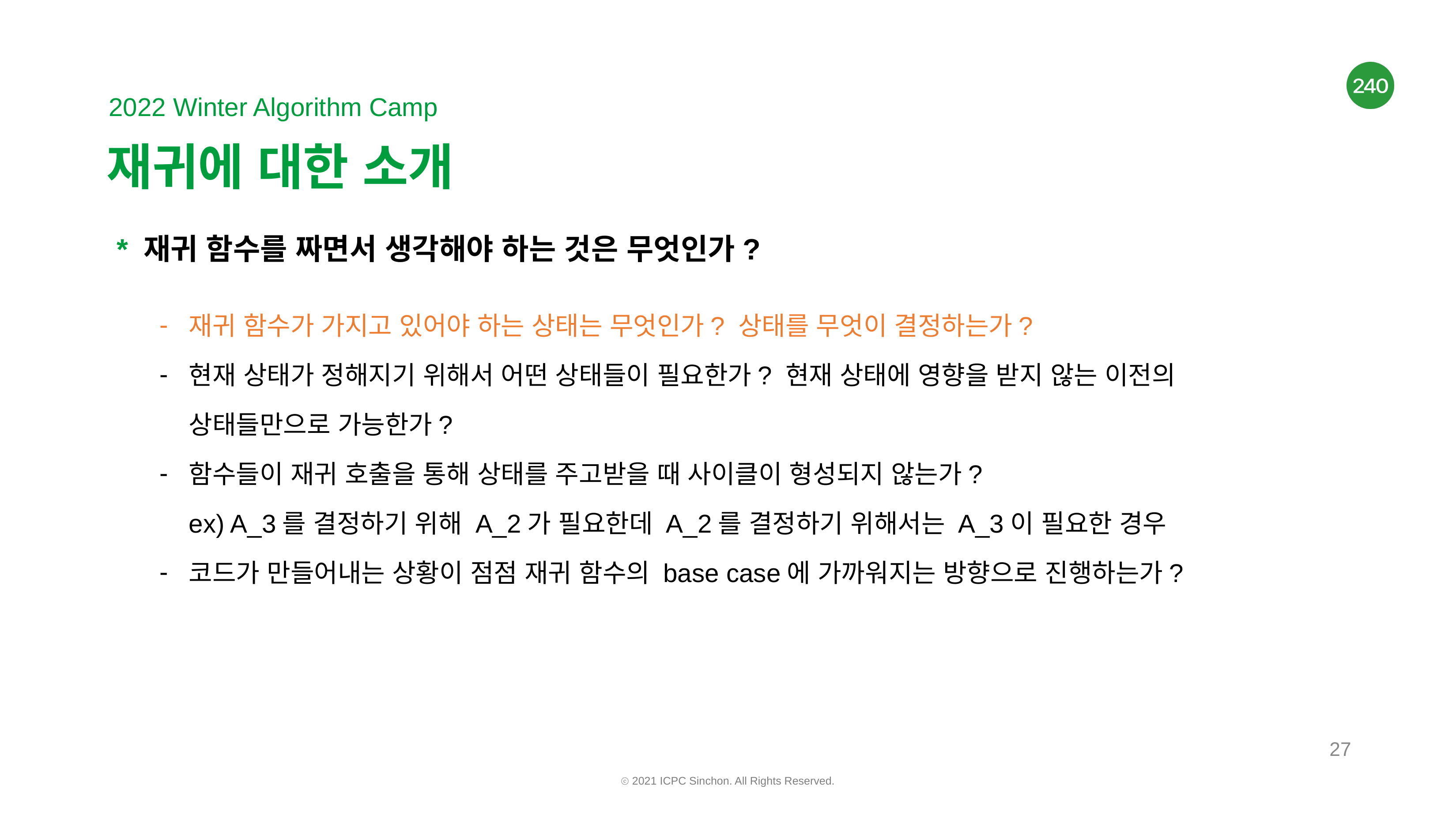

# 재귀에 대한 소개
* 재귀 함수를 짜면서 생각해야 하는 것은 무엇인가?
재귀 함수가 가지고 있어야 하는 상태는 무엇인가? 상태를 무엇이 결정하는가?
현재 상태가 정해지기 위해서 어떤 상태들이 필요한가? 현재 상태에 영향을 받지 않는 이전의 상태들만으로 가능한가?
함수들이 재귀 호출을 통해 상태를 주고받을 때 사이클이 형성되지 않는가?
ex) A_3를 결정하기 위해 A_2가 필요한데 A_2를 결정하기 위해서는 A_3이 필요한 경우
코드가 만들어내는 상황이 점점 재귀 함수의 base case에 가까워지는 방향으로 진행하는가?
27
ⓒ 2021 ICPC Sinchon. All Rights Reserved.